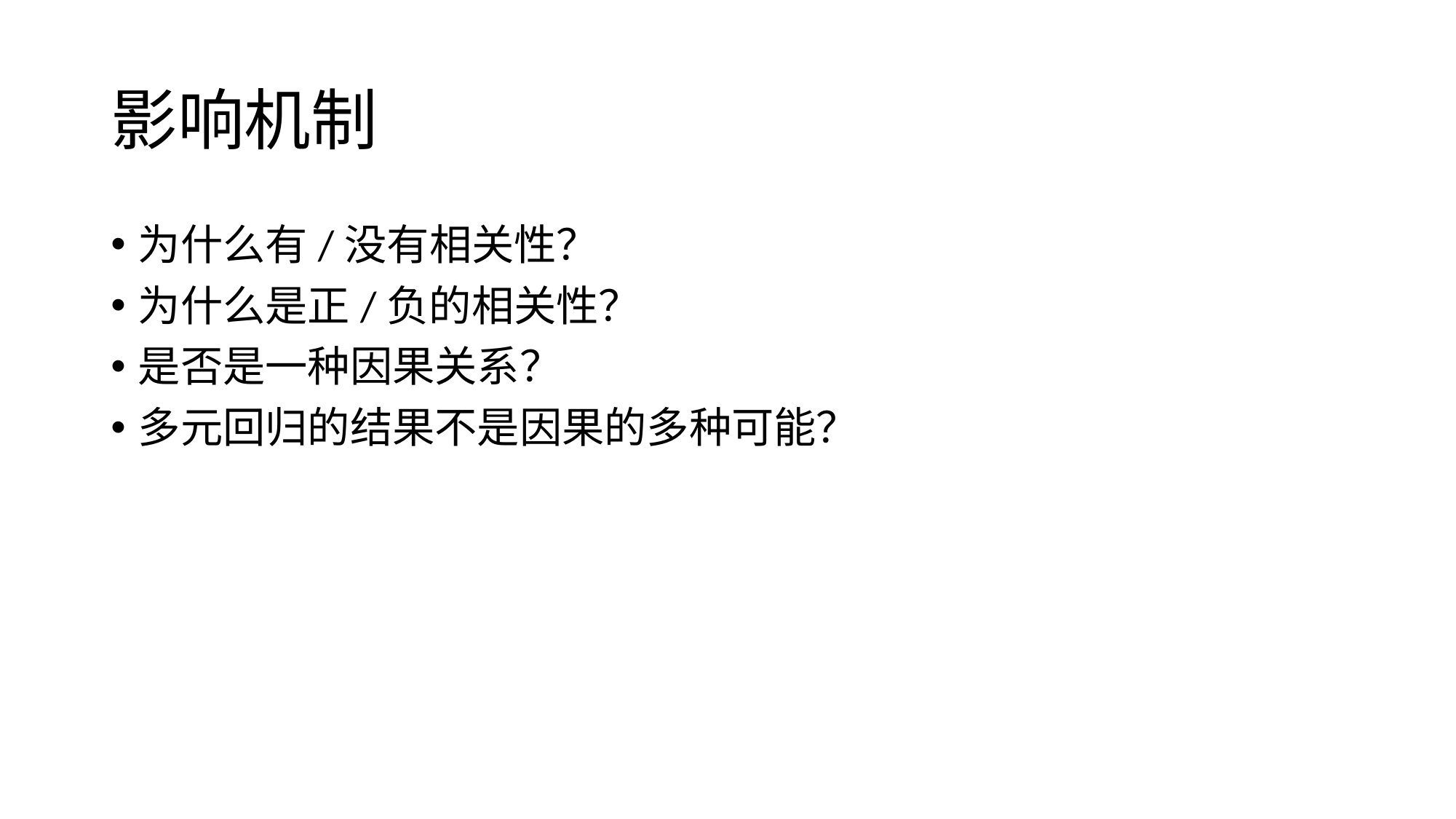

# 影响机制
为什么有/没有相关性？
为什么是正/负的相关性？
是否是一种因果关系？
多元回归的结果不是因果的多种可能？